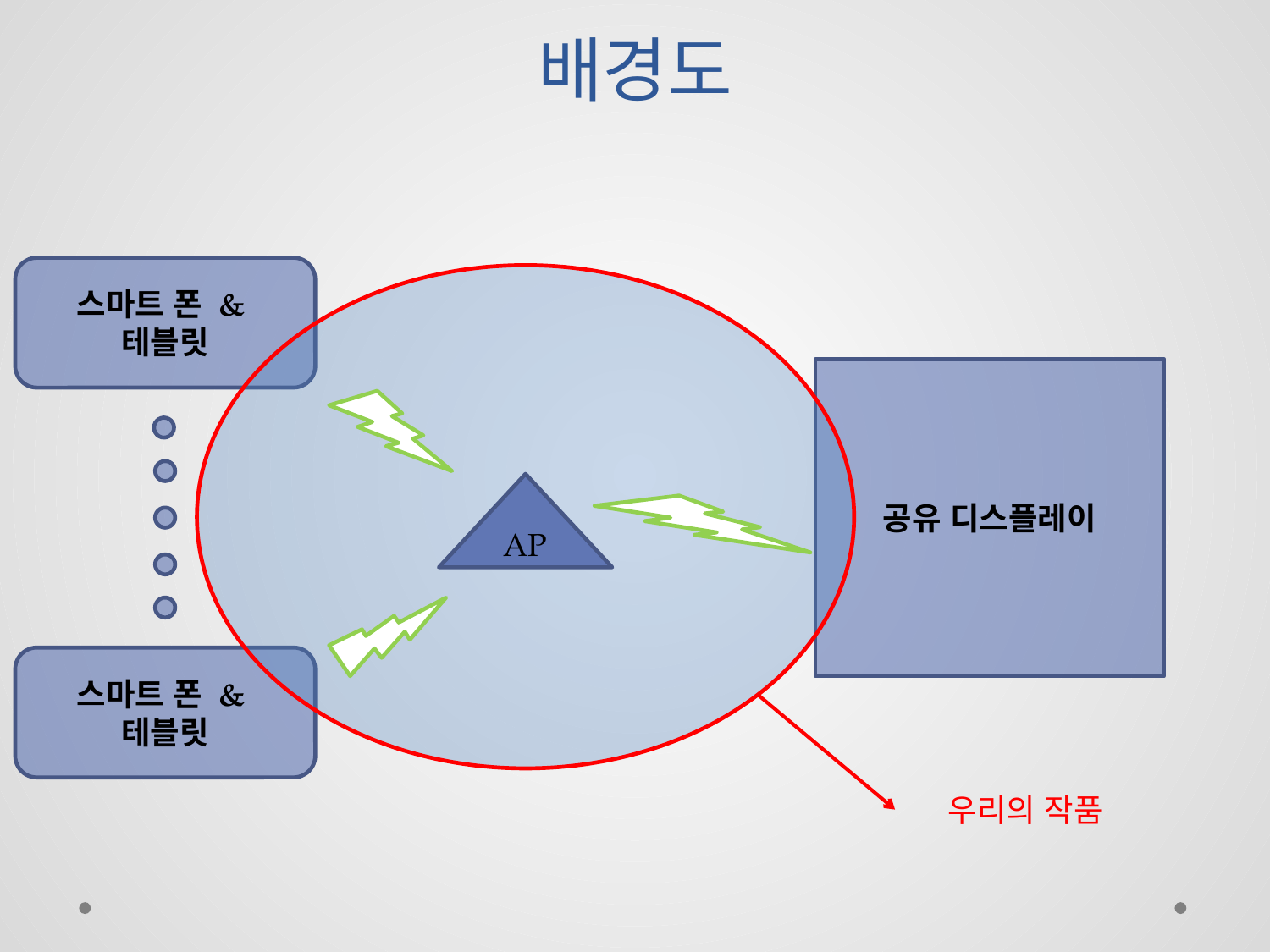

# 배경도
스마트 폰 &
테블릿

공유 디스플레이

스마트 폰 &
테블릿
우리의 작품
AP